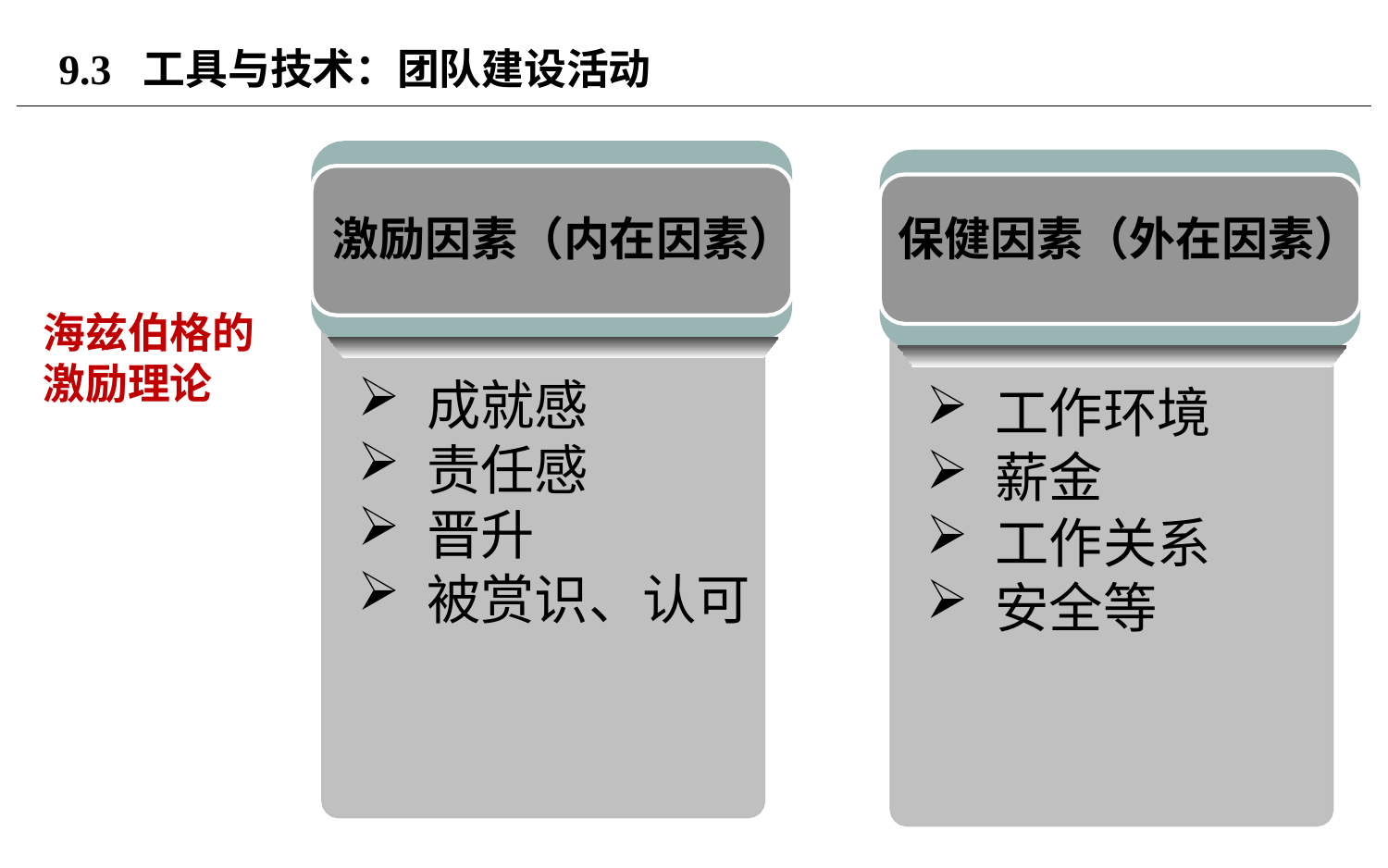

# 9.3  工具与技术：团队建设活动

激励因素（内在因素）
保健因素（外在因素）

海兹伯格的激励理论

成就感
责任感
晋升
被赏识、认可
工作环境
薪金
工作关系
安全等